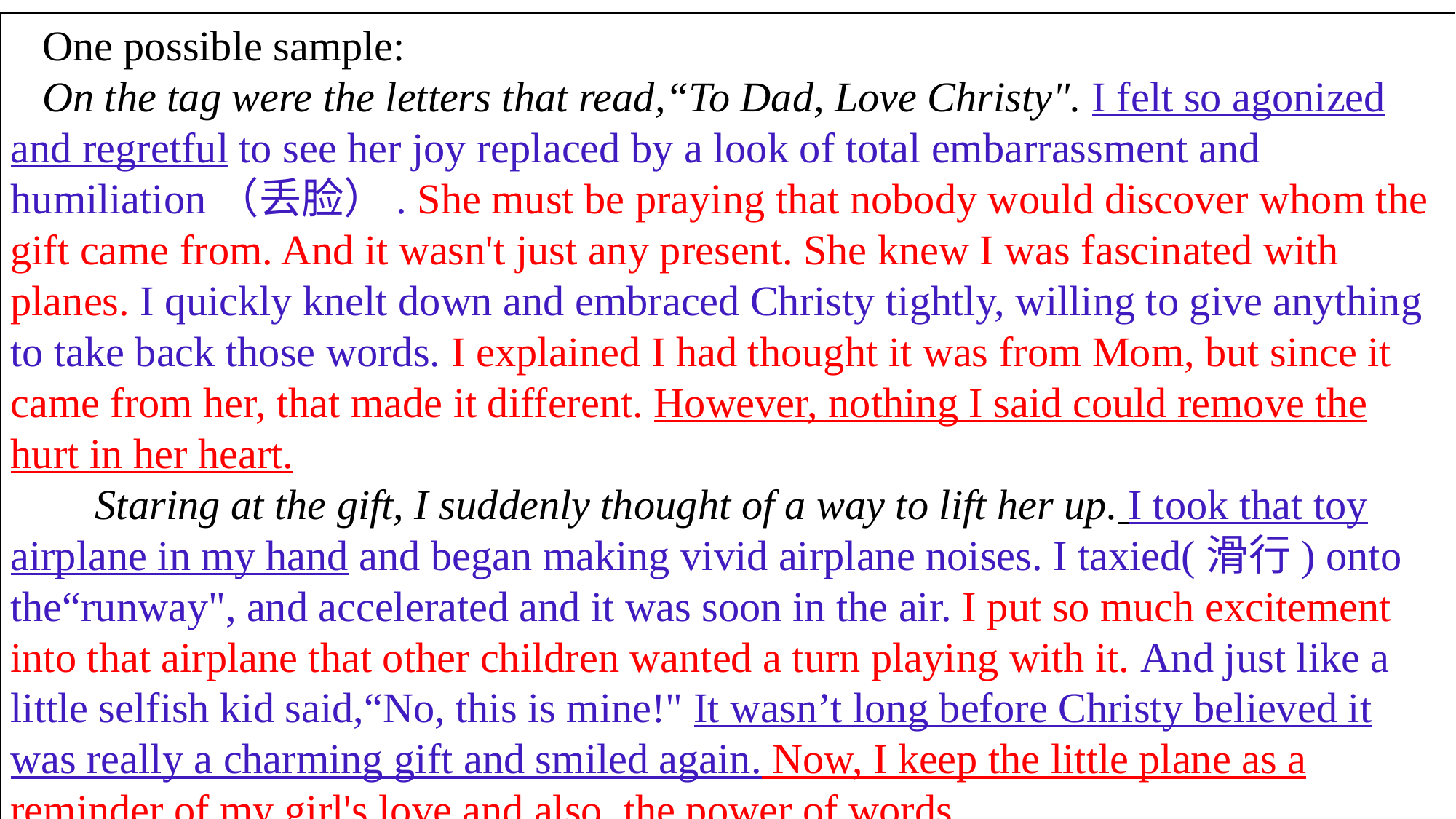

One possible sample:
On the tag were the letters that read,“To Dad, Love Christy". I felt so agonized and regretful to see her joy replaced by a look of total embarrassment and humiliation（丢脸）. She must be praying that nobody would discover whom the gift came from. And it wasn't just any present. She knew I was fascinated with planes. I quickly knelt down and embraced Christy tightly, willing to give anything to take back those words. I explained I had thought it was from Mom, but since it came from her, that made it different. However, nothing I said could remove the hurt in her heart.
     Staring at the gift, I suddenly thought of a way to lift her up. I took that toy airplane in my hand and began making vivid airplane noises. I taxied(滑行) onto the“runway", and accelerated and it was soon in the air. I put so much excitement into that airplane that other children wanted a turn playing with it. And just like a little selfish kid said,“No, this is mine!" It wasn’t long before Christy believed it was really a charming gift and smiled again. Now, I keep the little plane as a reminder of my girl's love and also, the power of words.